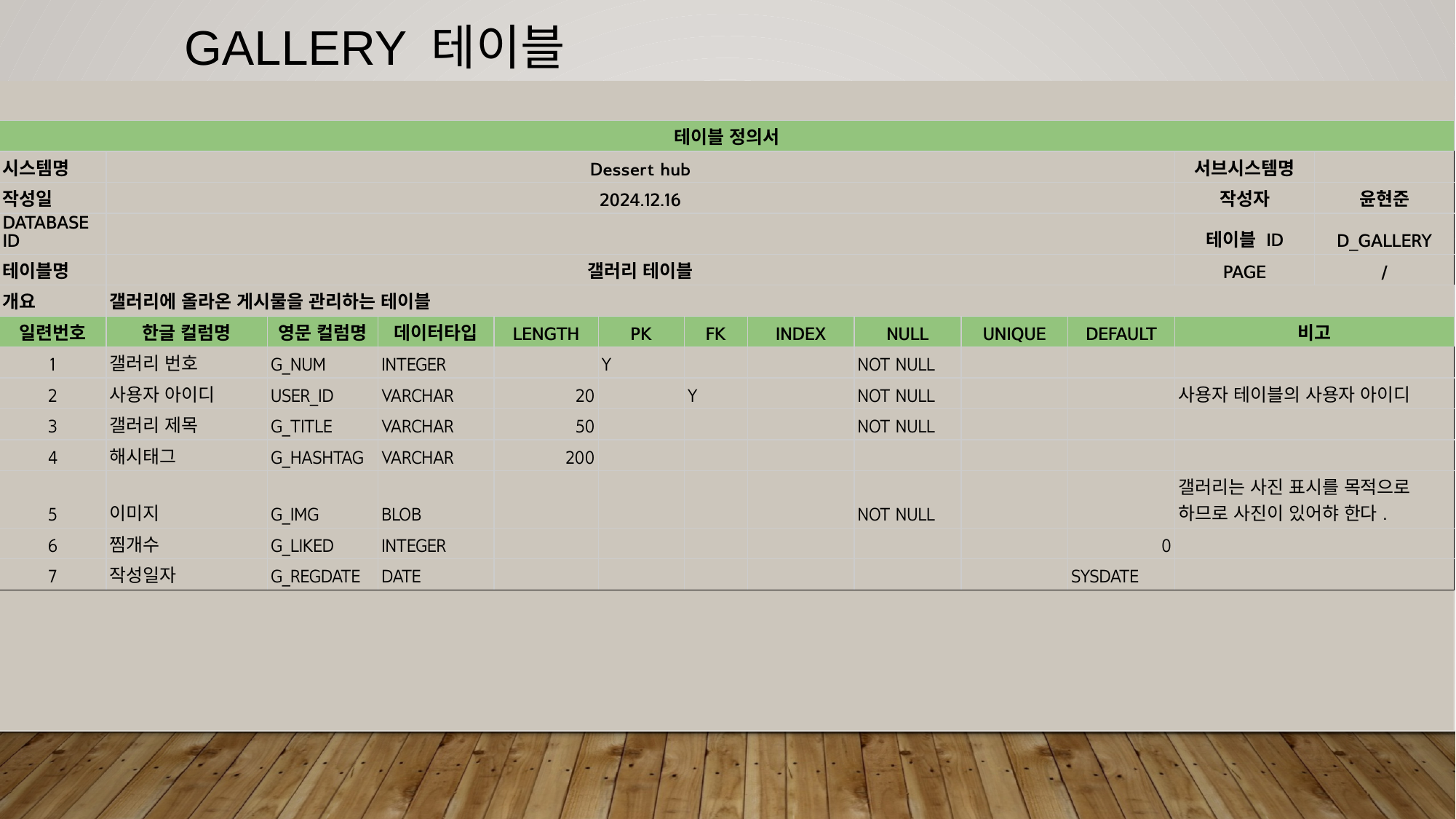

# Gallery 테이블

| 테이블 정의서 |  |  |  |  |  |  |  |  |  |  |  |  |
| --- | --- | --- | --- | --- | --- | --- | --- | --- | --- | --- | --- | --- |
| 시스템명 | Dessert hub |  |  |  |  |  |  |  |  |  | 서브시스템명 |  |
| 작성일 | 2024.12.16 |  |  |  |  |  |  |  |  |  | 작성자 | 윤현준 |
| DATABASE ID |  |  |  |  |  |  |  |  |  |  | 테이블 ID | D\_GALLERY |
| 테이블명 | 갤러리 테이블 |  |  |  |  |  |  |  |  |  | PAGE | / |
| 개요 | 갤러리에 올라온 게시물을 관리하는 테이블 |  |  |  |  |  |  |  |  |  |  |  |
| 일련번호 | 한글 컬럼명 | 영문 컬럼명 | 데이터타입 | LENGTH | PK | FK | INDEX | NULL | UNIQUE | DEFAULT | 비고 |  |
| 1 | 갤러리 번호 | G\_NUM | INTEGER |  | Y |  |  | NOT NULL |  |  |  |  |
| 2 | 사용자 아이디 | USER\_ID | VARCHAR | 20 |  | Y |  | NOT NULL |  |  | 사용자 테이블의 사용자 아이디 |  |
| 3 | 갤러리 제목 | G\_TITLE | VARCHAR | 50 |  |  |  | NOT NULL |  |  |  |  |
| 4 | 해시태그 | G\_HASHTAG | VARCHAR | 200 |  |  |  |  |  |  |  |  |
| 5 | 이미지 | G\_IMG | BLOB |  |  |  |  | NOT NULL |  |  | 갤러리는 사진 표시를 목적으로 하므로 사진이 있어햐 한다. |  |
| 6 | 찜개수 | G\_LIKED | INTEGER |  |  |  |  |  |  | 0 |  |  |
| 7 | 작성일자 | G\_REGDATE | DATE |  |  |  |  |  |  | SYSDATE |  |  |